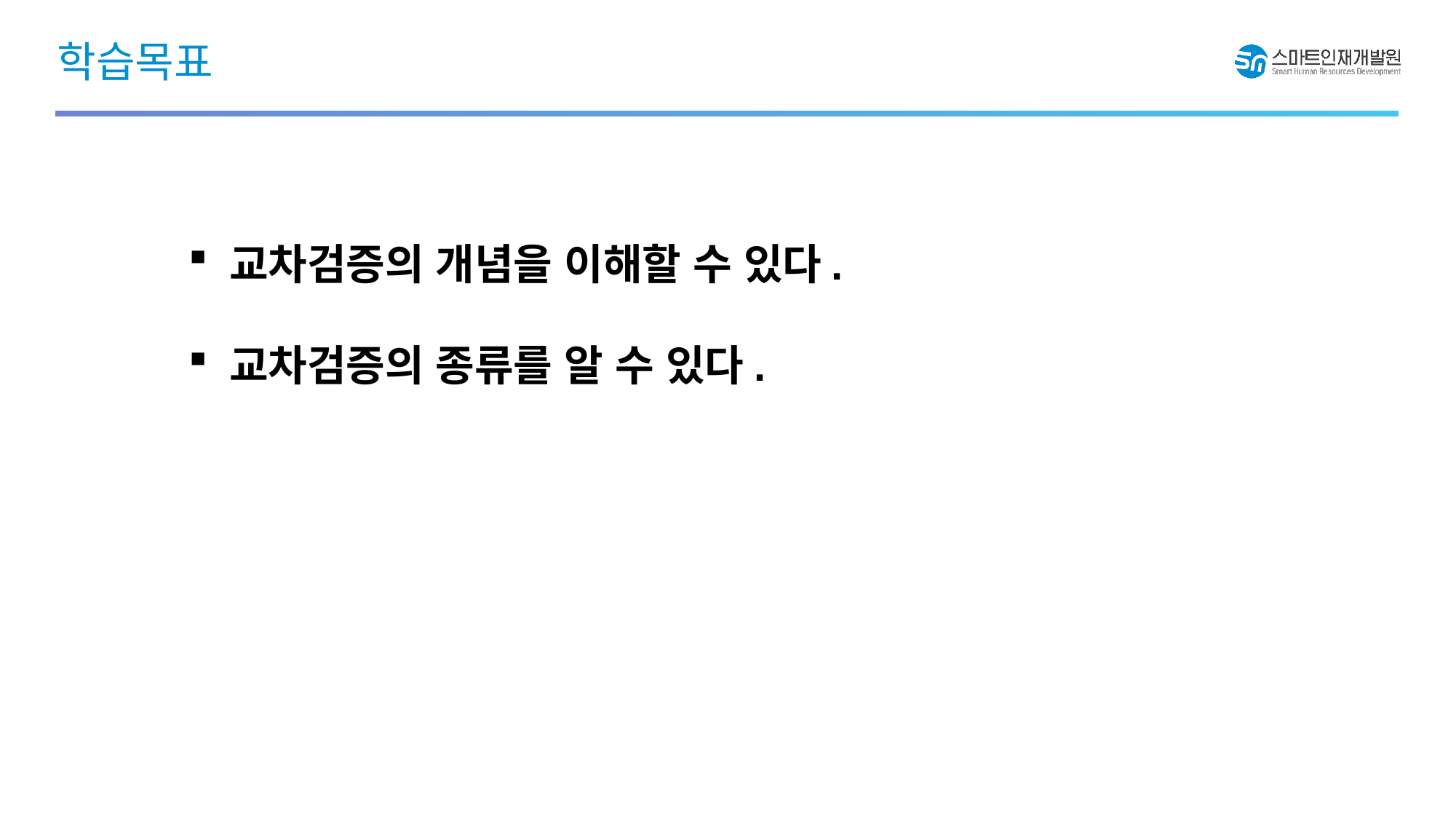

# 학습목표
교차검증의 개념을 이해할 수 있다.
교차검증의 종류를 알 수 있다.